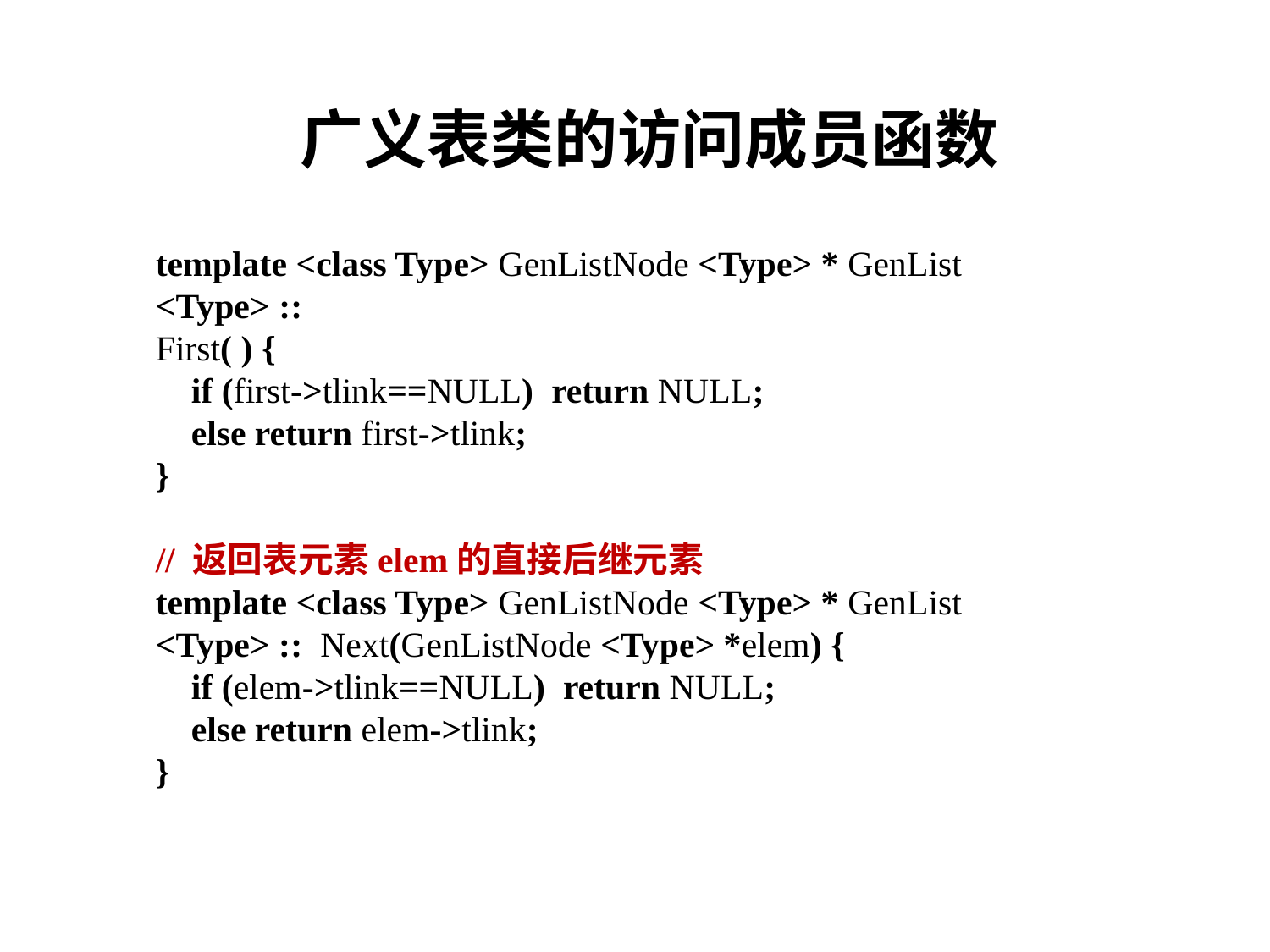

# 广义表类的访问成员函数
template <class Type> GenListNode <Type> * GenList <Type> ::
First( ) {
    if (first->tlink==NULL)  return NULL;
    else return first->tlink;
}

// 返回表元素elem的直接后继元素
template <class Type> GenListNode <Type> * GenList <Type> ::  Next(GenListNode <Type> *elem) {
    if (elem->tlink==NULL)  return NULL;
    else return elem->tlink;
}